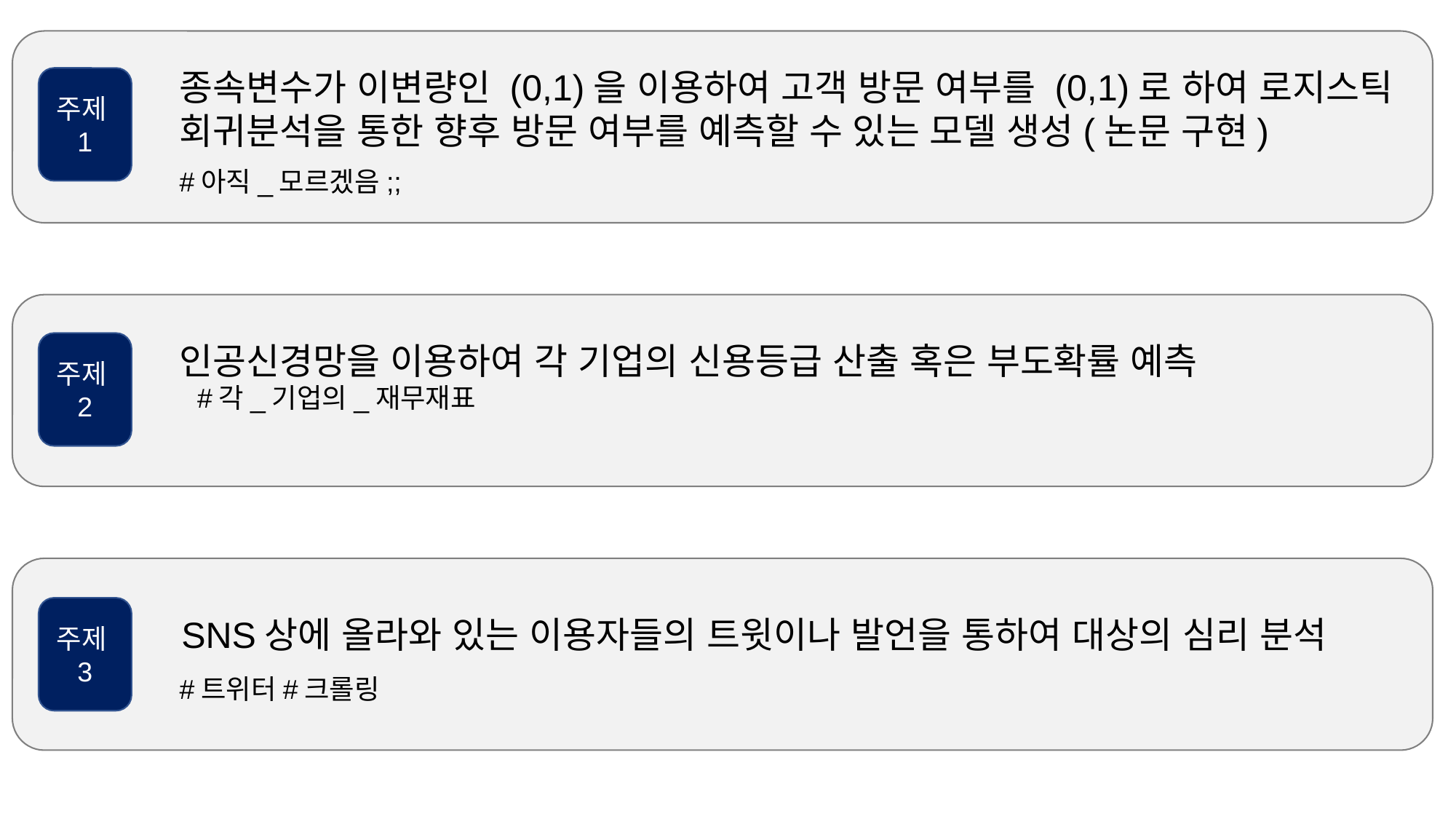

종속변수가 이변량인 (0,1)을 이용하여 고객 방문 여부를 (0,1)로 하여 로지스틱 회귀분석을 통한 향후 방문 여부를 예측할 수 있는 모델 생성(논문 구현)
주제1
#아직_모르겠음;;

주제2
인공신경망을 이용하여 각 기업의 신용등급 산출 혹은 부도확률 예측
#각_기업의_재무재표

주제3
SNS상에 올라와 있는 이용자들의 트윗이나 발언을 통하여 대상의 심리 분석
#트위터#크롤링